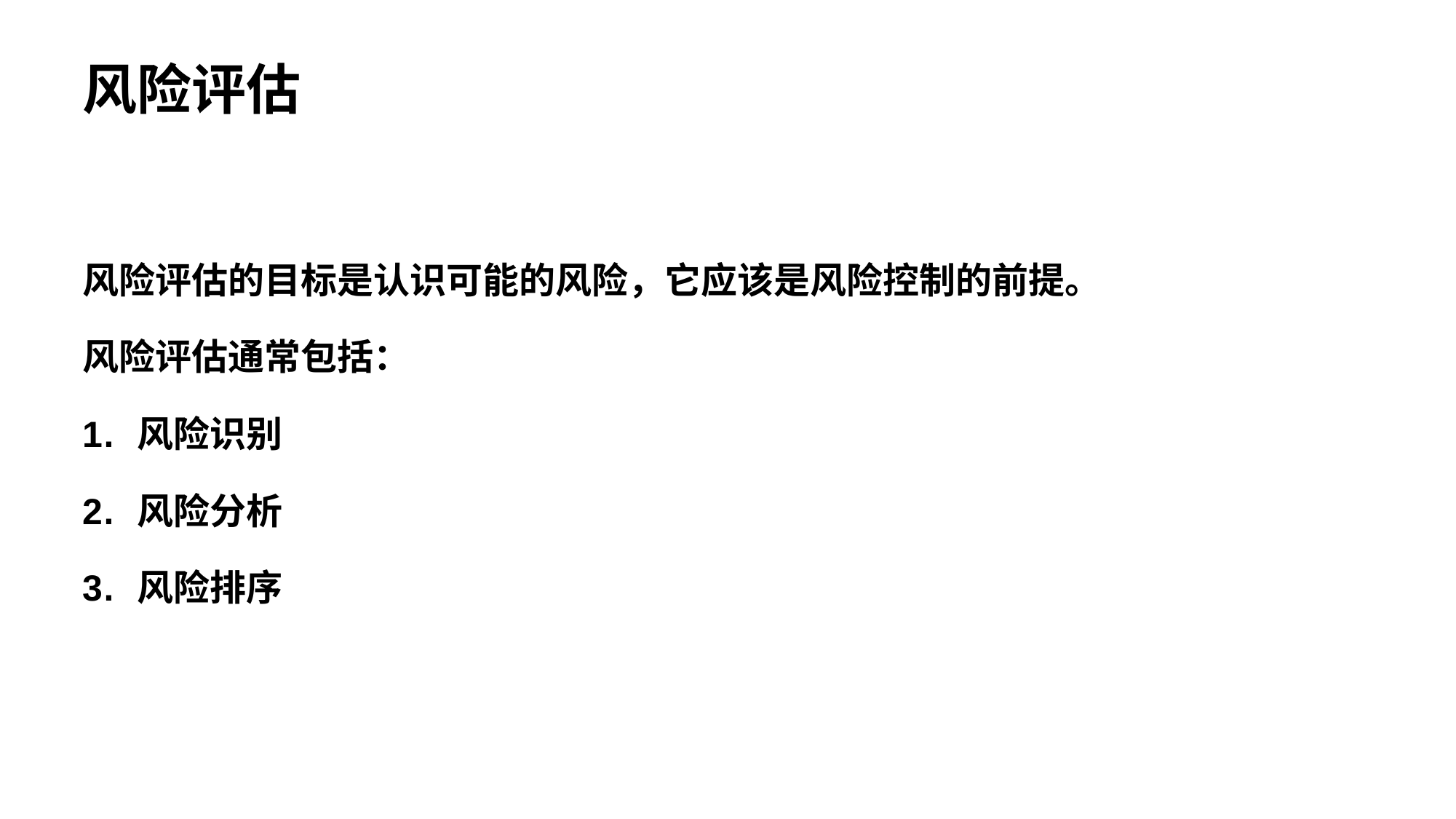

风险评估

风险评估的目标是认识可能的风险，它应该是风险控制的前提。
风险评估通常包括：
风险识别
风险分析
风险排序